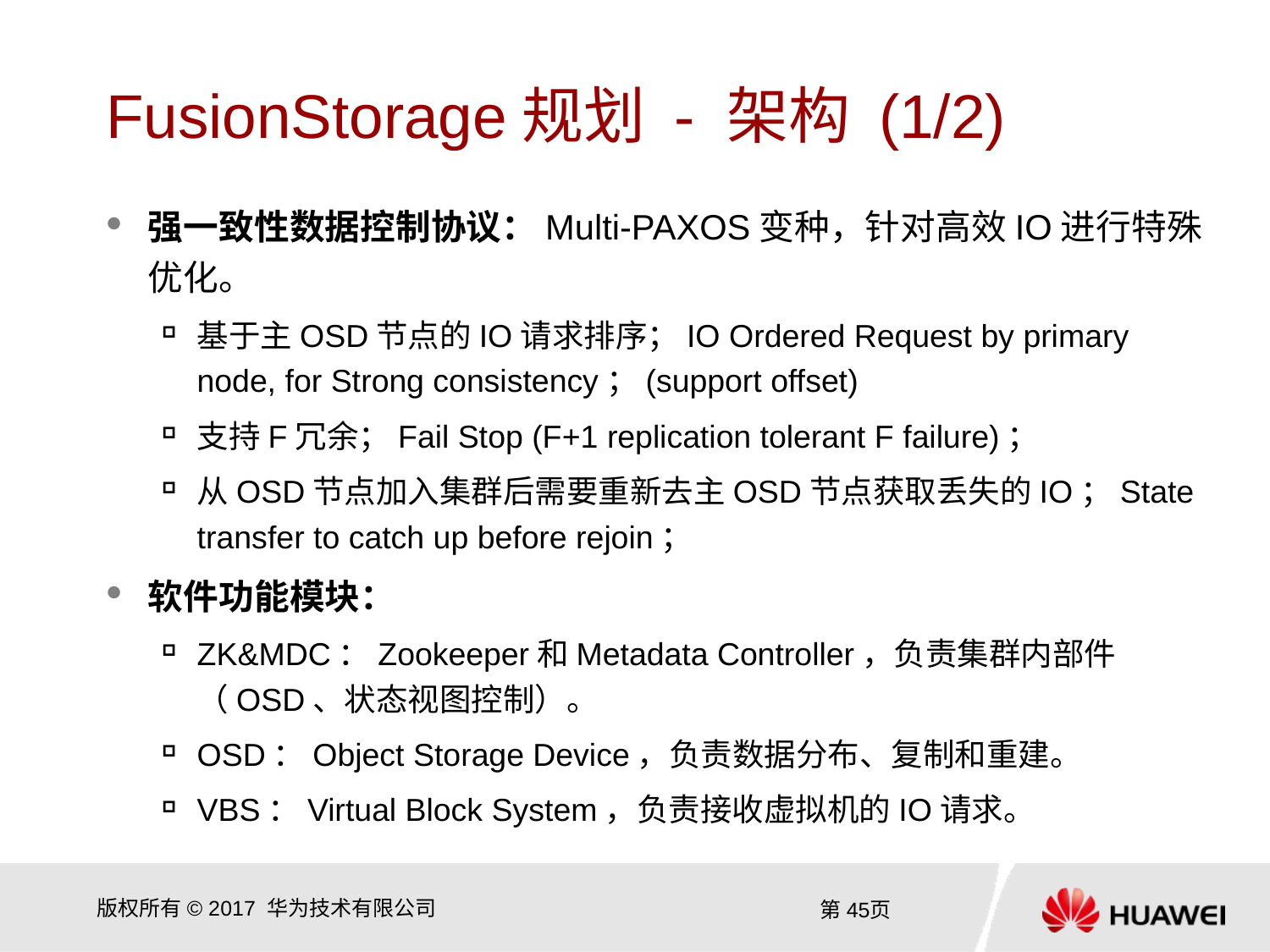

# FusionStorage规划 - 架构 (1/2)
强一致性数据控制协议：Multi-PAXOS变种，针对高效IO进行特殊优化。
基于主OSD节点的IO请求排序；IO Ordered Request by primary node, for Strong consistency；(support offset)
支持F冗余；Fail Stop (F+1 replication tolerant F failure)；
从OSD节点加入集群后需要重新去主OSD节点获取丢失的IO；State transfer to catch up before rejoin；
软件功能模块：
ZK&MDC：Zookeeper和Metadata Controller，负责集群内部件（OSD、状态视图控制）。
OSD：Object Storage Device，负责数据分布、复制和重建。
VBS：Virtual Block System，负责接收虚拟机的IO请求。